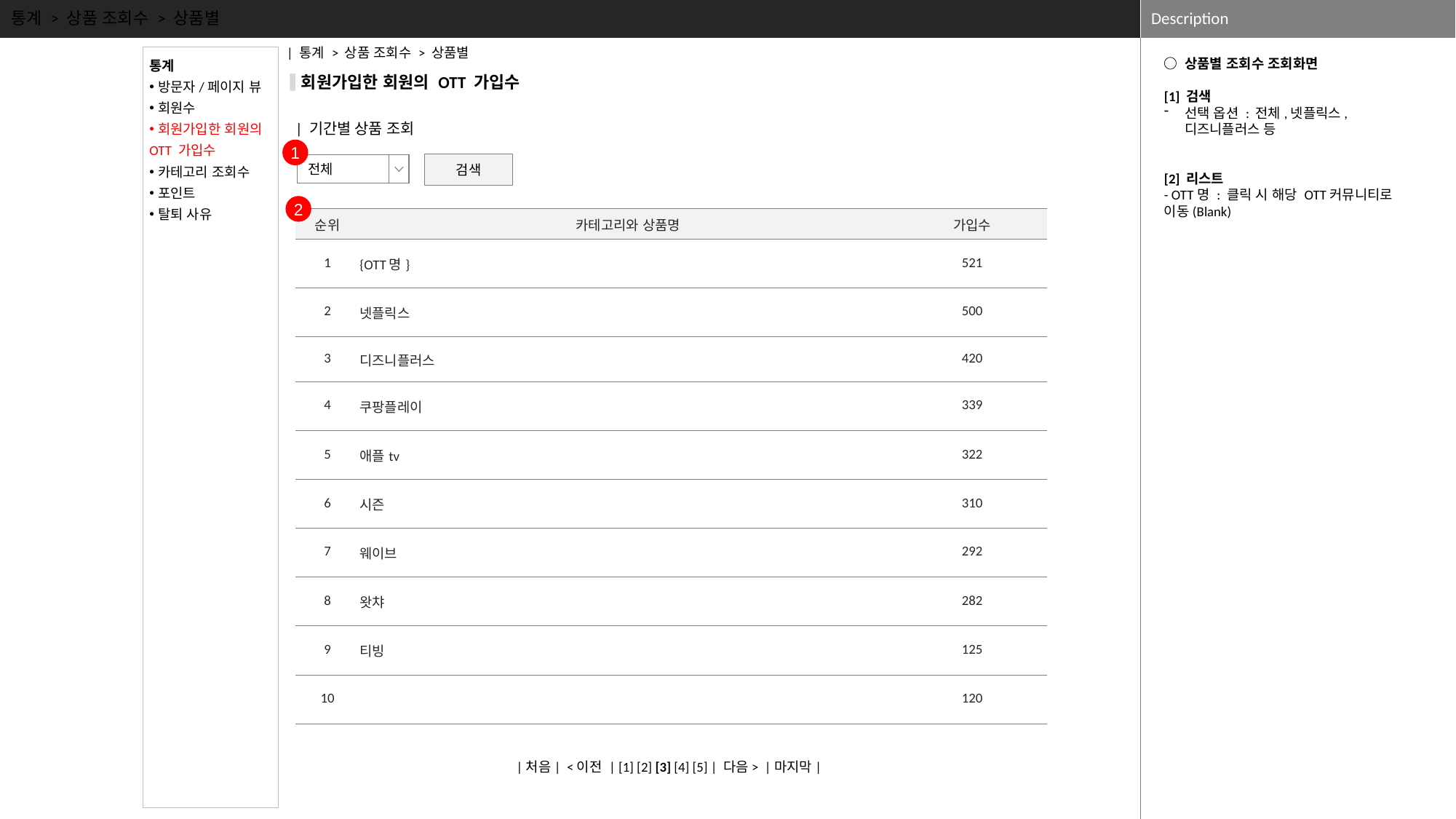

통계 > 상품 조회수 > 상품별
| 통계 > 상품 조회수 > 상품별

○ 상품별 조회수 조회화면

[1] 검색
선택 옵션 : 전체,넷플릭스,디즈니플러스 등

[2] 리스트
- OTT명 : 클릭 시 해당 OTT커뮤니티로 이동(Blank)

통계
방문자/페이지 뷰
회원수
회원가입한 회원의
OTT 가입수
카테고리 조회수
포인트
탈퇴 사유
회원가입한 회원의 OTT 가입수

| 기간별 상품 조회
1
검색

전체

2
| 순위 | 카테고리와 상품명 | 가입수 |
| --- | --- | --- |
| 1 | {OTT명} | 521 |
| 2 | 넷플릭스 | 500 |
| 3 | 디즈니플러스 | 420 |
| 4 | 쿠팡플레이 | 339 |
| 5 | 애플tv | 322 |
| 6 | 시즌 | 310 |
| 7 | 웨이브 | 292 |
| 8 | 왓챠 | 282 |
| 9 | 티빙 | 125 |
| 10 |  | 120 |
|처음|  <이전 | [1] [2] [3] [4] [5] | 다음>  |마지막|